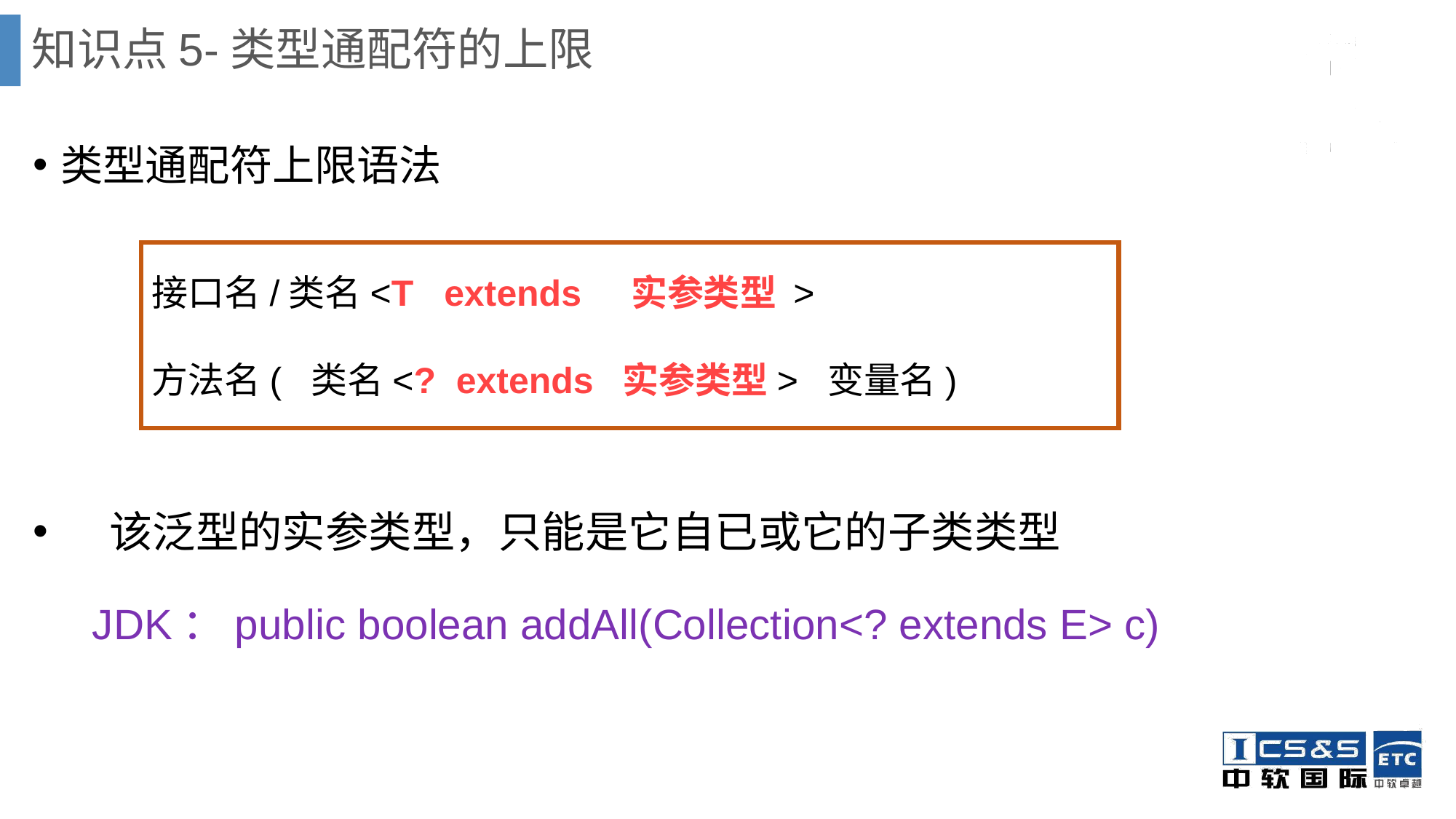

# 知识点5-类型通配符的上限
类型通配符上限语法

    该泛型的实参类型，只能是它自已或它的子类类型
     JDK：public boolean addAll(Collection<? extends E> c)

接口名/类名<T   extends    实参类型 >

方法名(  类名<?  extends  实参类型>  变量名)